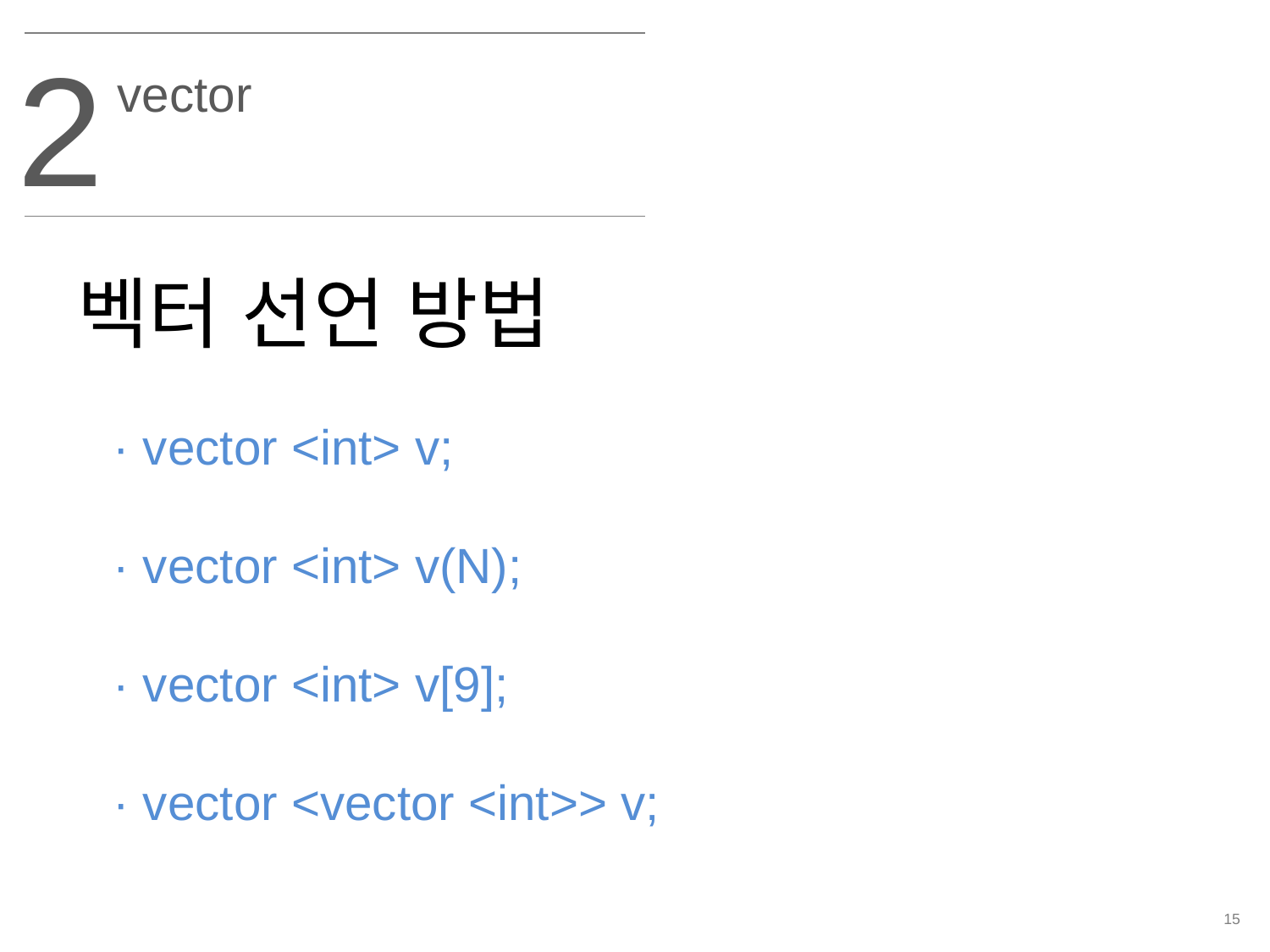

2
vector
벡터 선언 방법
· vector <int> v;

· vector <int> v(N);

· vector <int> v[9];

· vector <vector <int>> v;